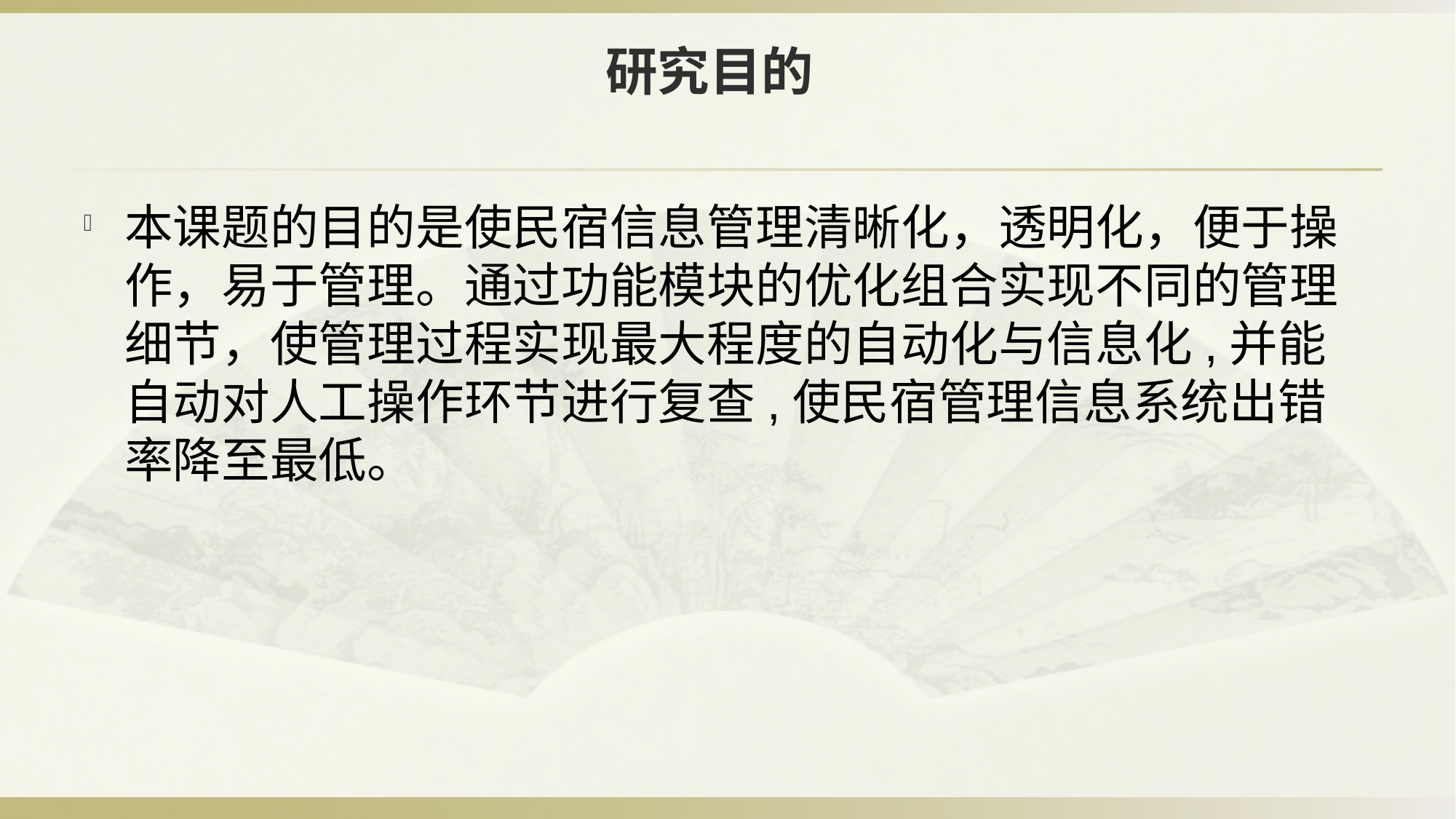

# 研究目的
本课题的目的是使民宿信息管理清晰化，透明化，便于操作，易于管理。通过功能模块的优化组合实现不同的管理细节，使管理过程实现最大程度的自动化与信息化,并能自动对人工操作环节进行复查,使民宿管理信息系统出错率降至最低。